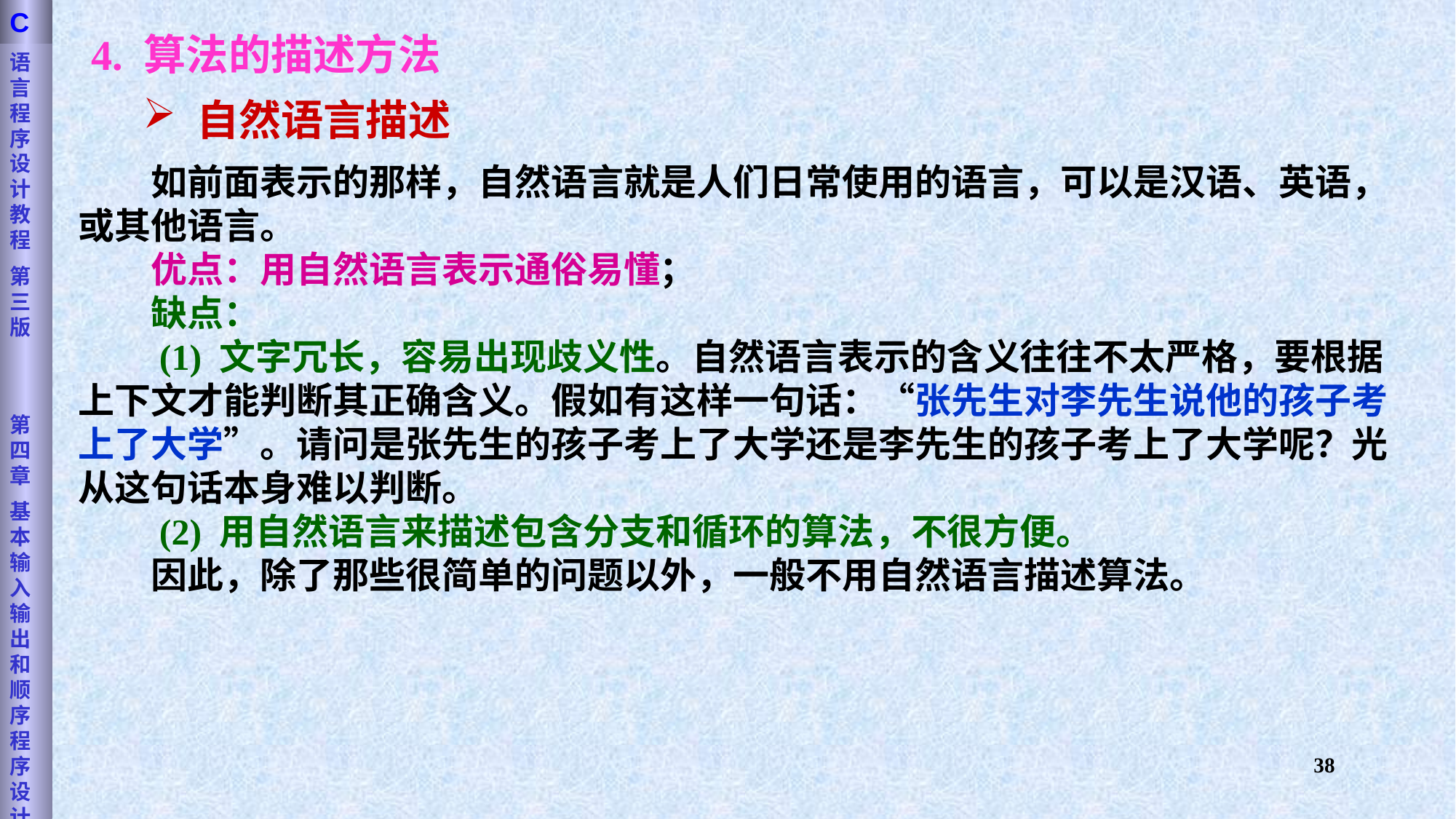

语言程序设计教程
第三版

第四章
基本输入输出和顺序程序设计
C
4. 算法的描述方法
 自然语言描述
　　如前面表示的那样，自然语言就是人们日常使用的语言，可以是汉语、英语，或其他语言。
　　优点：用自然语言表示通俗易懂；
　　缺点：
　　(1) 文字冗长，容易出现歧义性。自然语言表示的含义往往不太严格，要根据上下文才能判断其正确含义。假如有这样一句话：“张先生对李先生说他的孩子考上了大学”。请问是张先生的孩子考上了大学还是李先生的孩子考上了大学呢？光从这句话本身难以判断。
　　(2) 用自然语言来描述包含分支和循环的算法，不很方便。
　　因此，除了那些很简单的问题以外，一般不用自然语言描述算法。
38